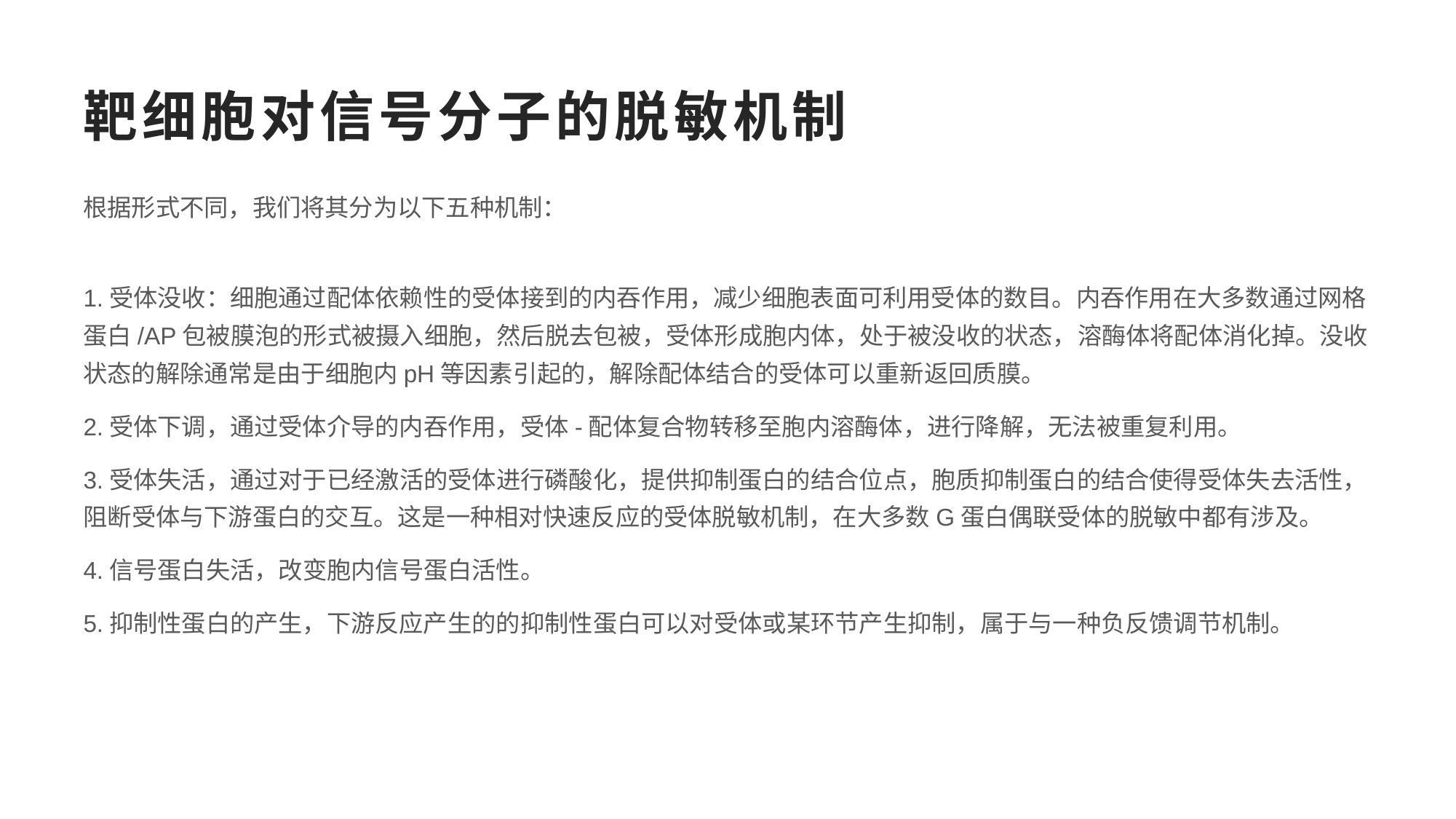

# 靶细胞对信号分子的脱敏机制
根据形式不同，我们将其分为以下五种机制：
1.受体没收：细胞通过配体依赖性的受体接到的内吞作用，减少细胞表面可利用受体的数目。内吞作用在大多数通过网格蛋白/AP包被膜泡的形式被摄入细胞，然后脱去包被，受体形成胞内体，处于被没收的状态，溶酶体将配体消化掉。没收状态的解除通常是由于细胞内pH等因素引起的，解除配体结合的受体可以重新返回质膜。
2.受体下调，通过受体介导的内吞作用，受体-配体复合物转移至胞内溶酶体，进行降解，无法被重复利用。
3.受体失活，通过对于已经激活的受体进行磷酸化，提供抑制蛋白的结合位点，胞质抑制蛋白的结合使得受体失去活性，阻断受体与下游蛋白的交互。这是一种相对快速反应的受体脱敏机制，在大多数G蛋白偶联受体的脱敏中都有涉及。
4.信号蛋白失活，改变胞内信号蛋白活性。
5.抑制性蛋白的产生，下游反应产生的的抑制性蛋白可以对受体或某环节产生抑制，属于与一种负反馈调节机制。